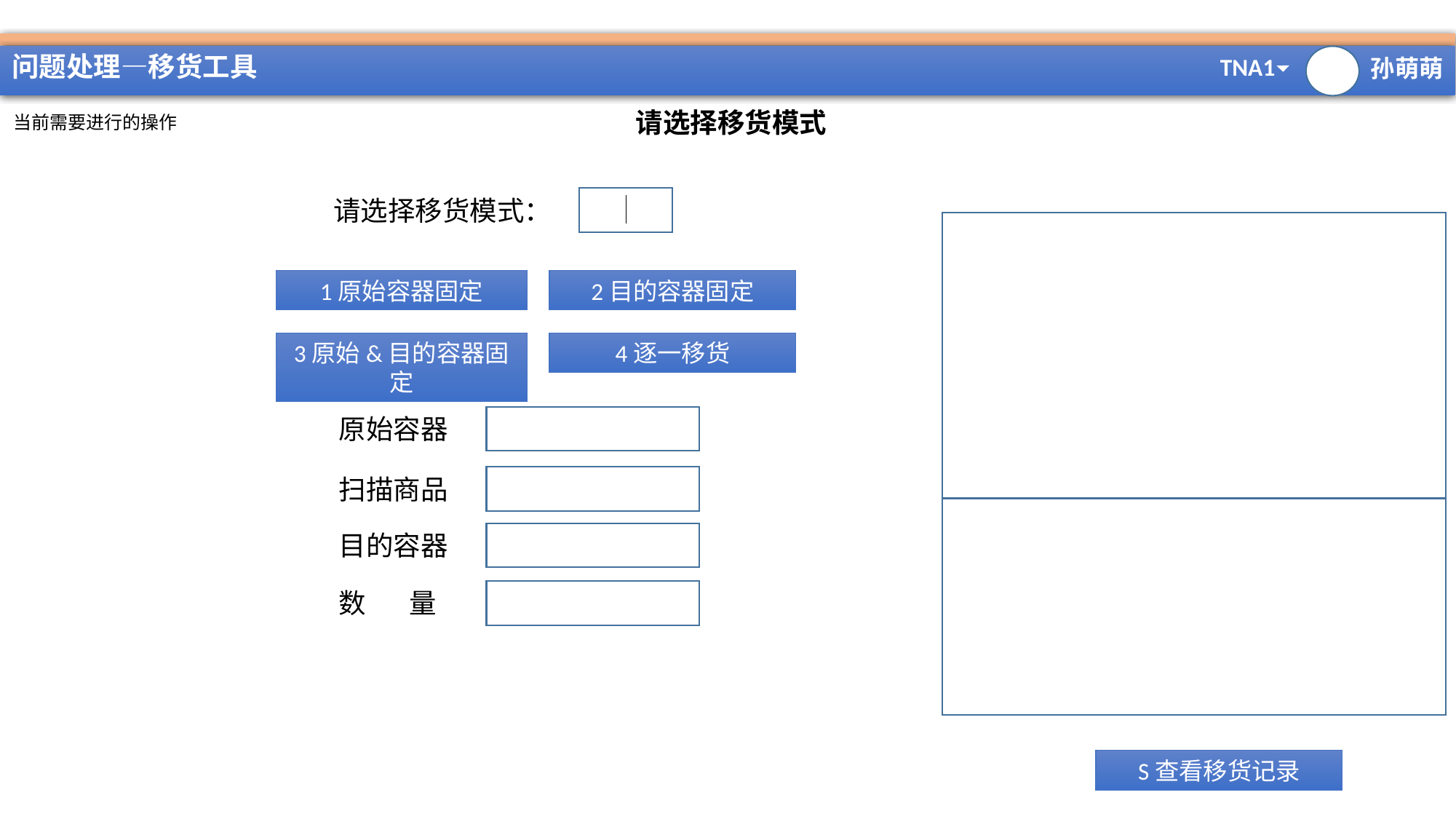

#
问题处理—移货工具
请选择移货模式
当前需要进行的操作

请选择移货模式：

S查看移货记录
1原始容器固定
2目的容器固定
4逐一移货
3原始&目的容器固定
原始容器

扫描商品

目的容器

数       量